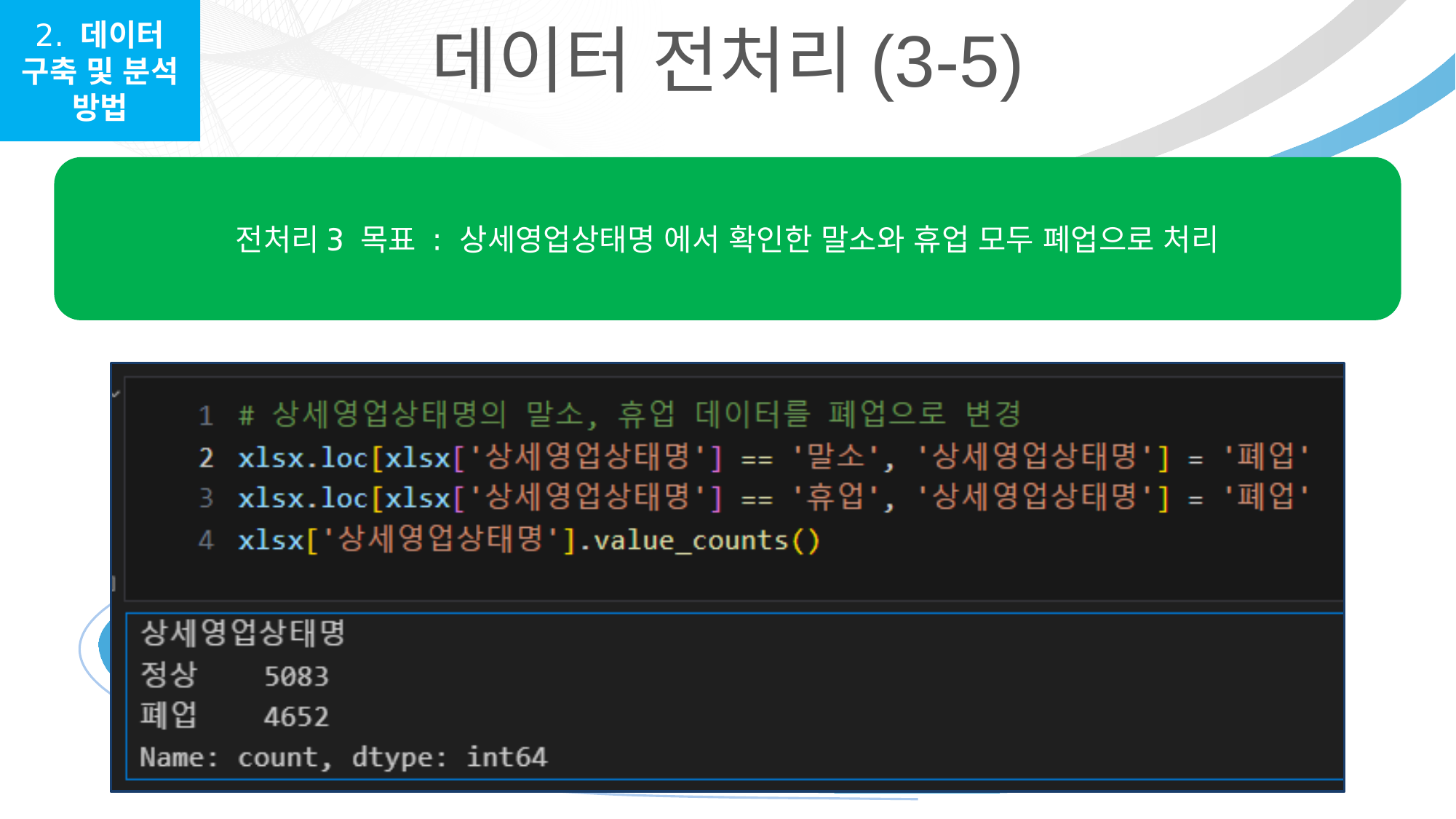

2. 데이터 구축 및 분석 방법
데이터 전처리(3-5)
전처리3 목표 : 상세영업상태명 에서 확인한 말소와 휴업 모두 폐업으로 처리